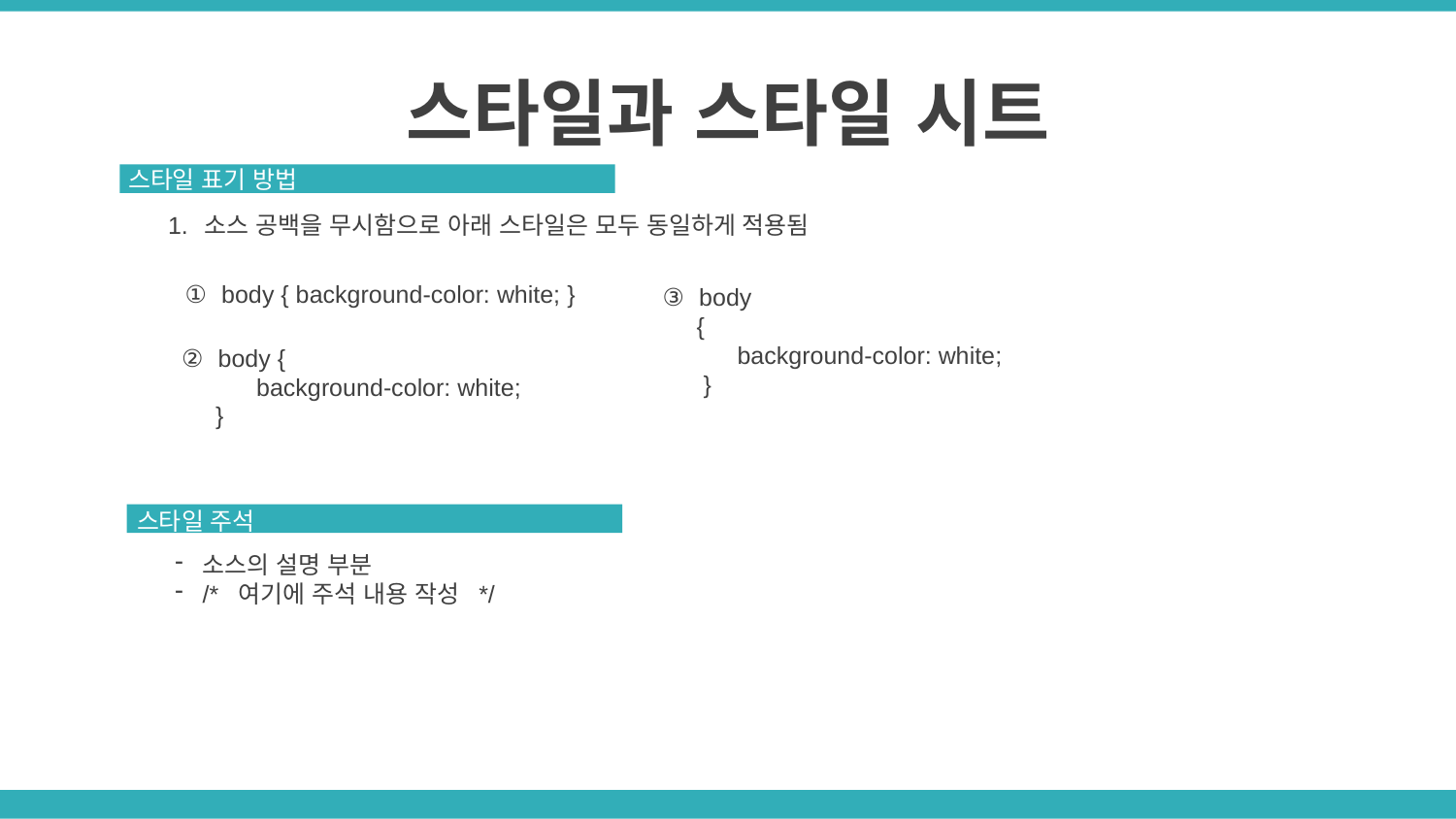

스타일과 스타일 시트
스타일 표기 방법

소스 공백을 무시함으로 아래 스타일은 모두 동일하게 적용됨
body { background-color: white; }
body
     {
           background-color: white;
      }
body {
           background-color: white;
     }
스타일 주석

소스의 설명 부분
/*  여기에 주석 내용 작성  */